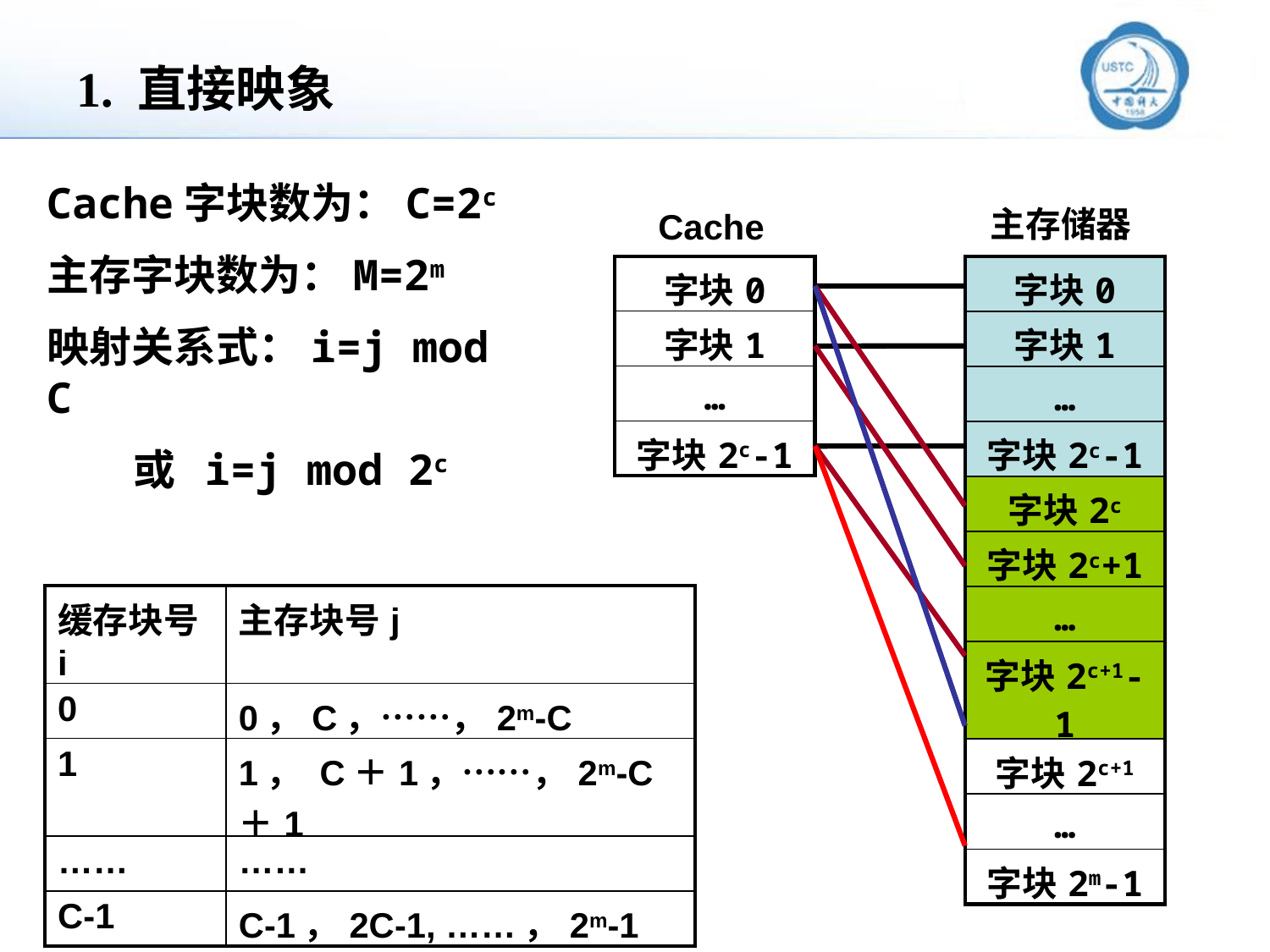

# 1. 直接映象
Cache字块数为：C=2c
主存字块数为：M=2m
映射关系式：i=j mod C
        或  i=j mod 2c
主存储器
Cache
| 字块0 |
| --- |
| 字块1 |
| … |
| 字块2c-1 |
| 字块0 |
| --- |
| 字块1 |
| … |
| 字块2c-1 |
| 字块2c |
| 字块2c+1 |
| … |
| 字块2c+1-1 |
| 字块2c+1 |
| … |
| 字块2m-1 |

| 缓存块号i | 主存块号j |
| --- | --- |
| 0 | 0，C，……，2m-C |
| 1 | 1， C＋1，……，2m-C＋1 |
| …… | …… |
| C-1 | C-1，2C-1, ……，2m-1 |